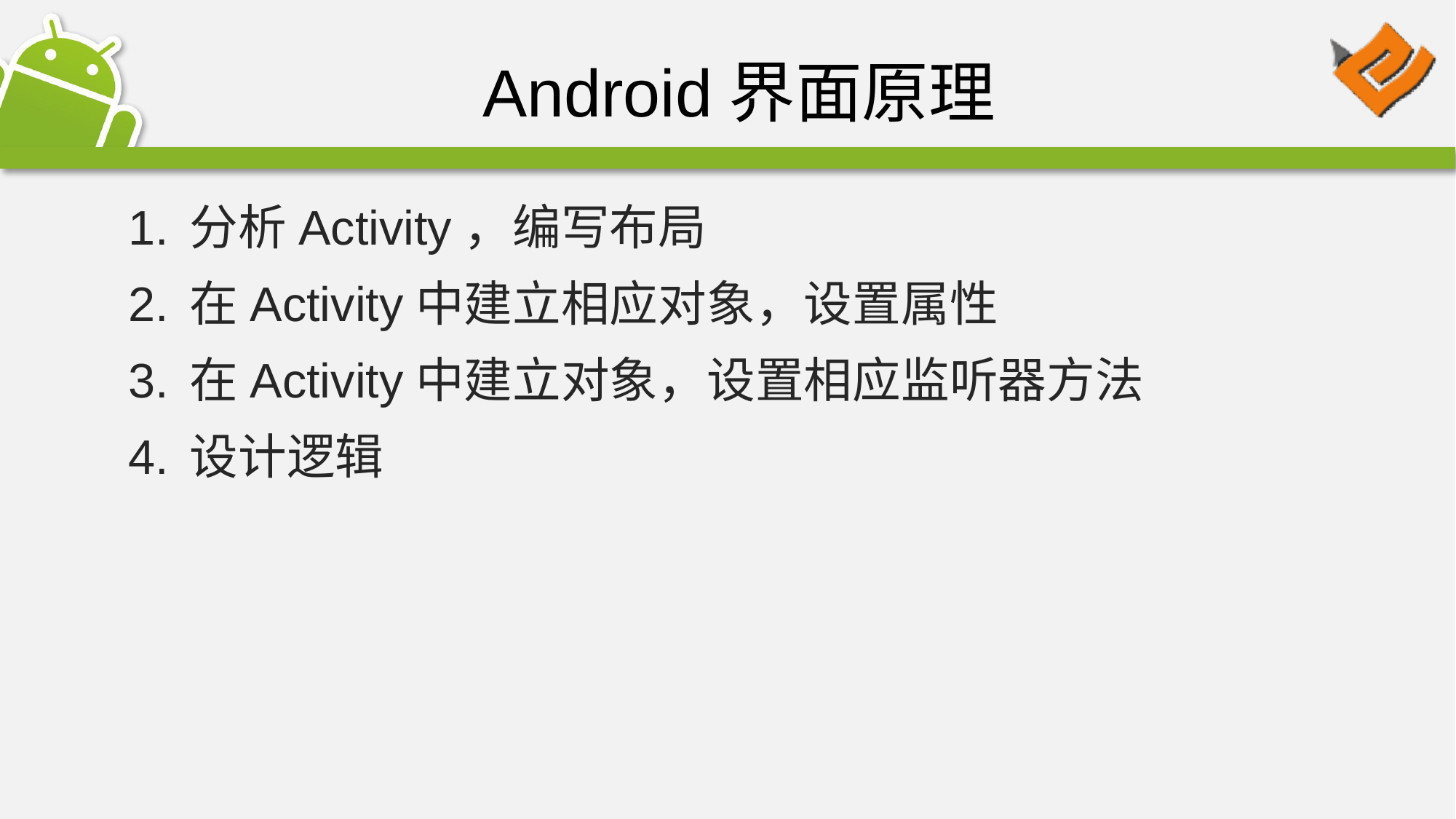

# Android界面原理
分析Activity，编写布局
在Activity中建立相应对象，设置属性
在Activity中建立对象，设置相应监听器方法
设计逻辑